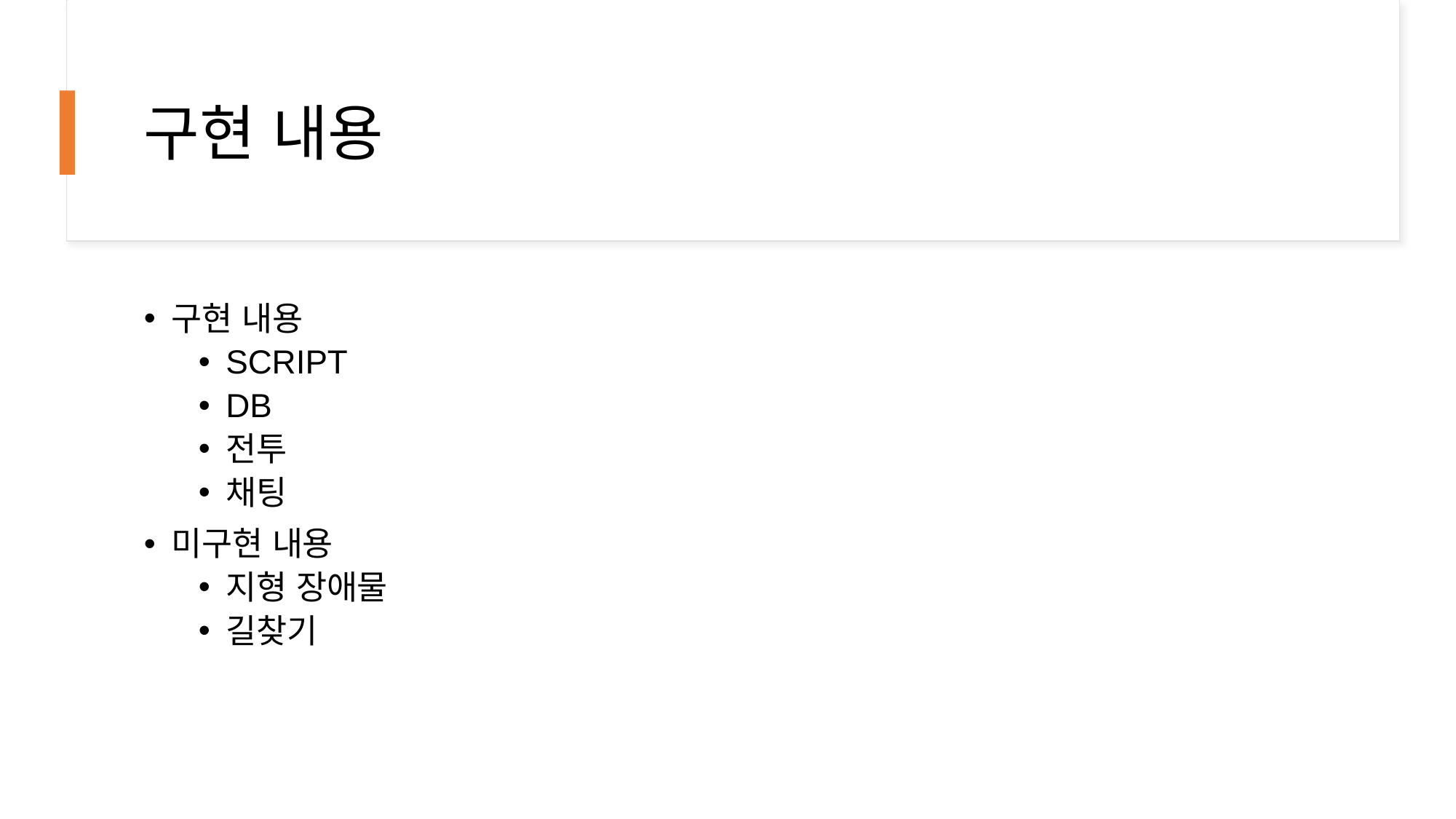

# 구현 내용

구현 내용
SCRIPT
DB
전투
채팅
미구현 내용
지형 장애물
길찾기